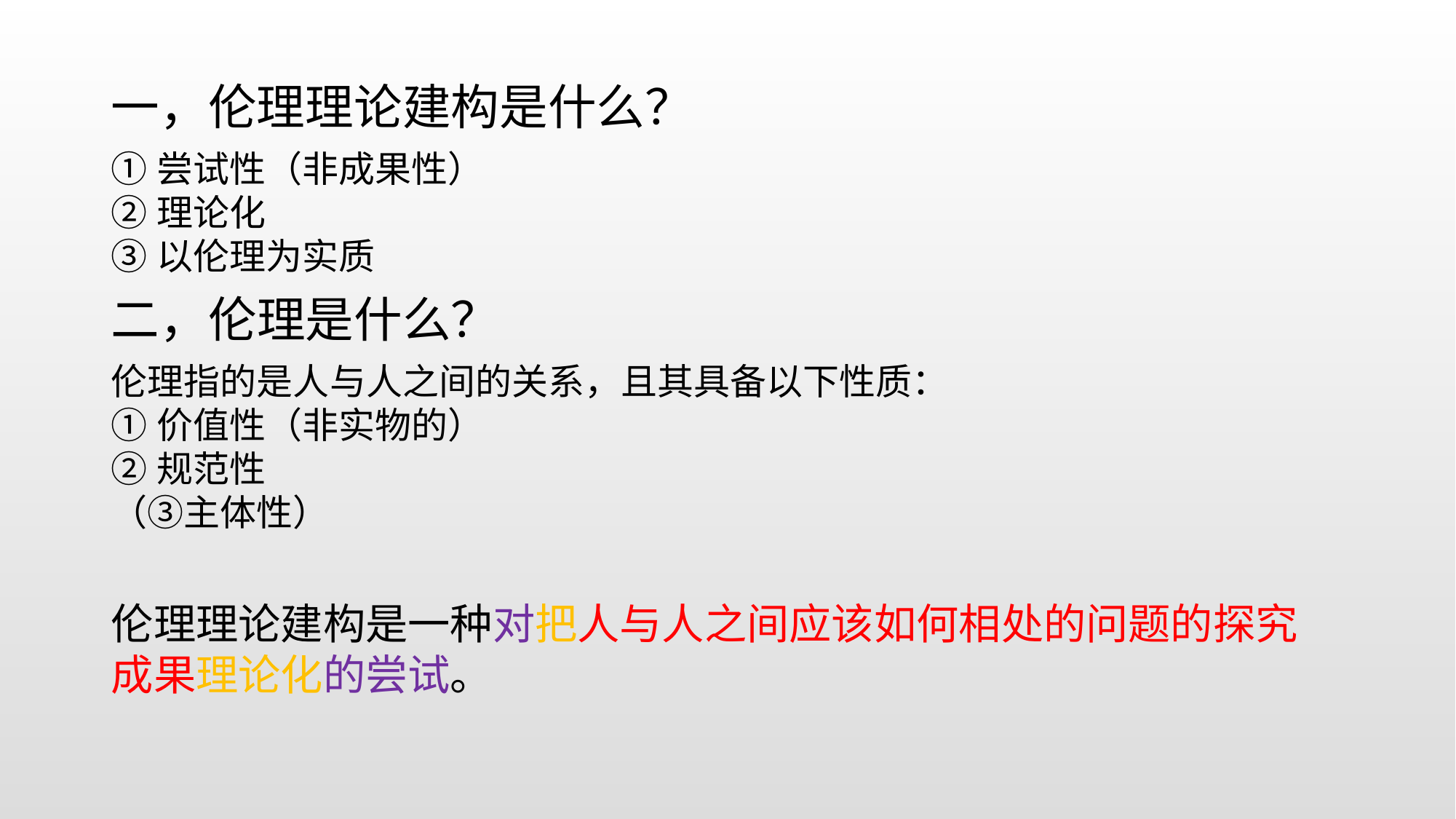

一，伦理理论建构是什么？
①尝试性（非成果性）
②理论化
③以伦理为实质
二，伦理是什么？
伦理指的是人与人之间的关系，且其具备以下性质：
①价值性（非实物的）
②规范性
（③主体性）

伦理理论建构是一种对把人与人之间应该如何相处的问题的探究成果理论化的尝试。